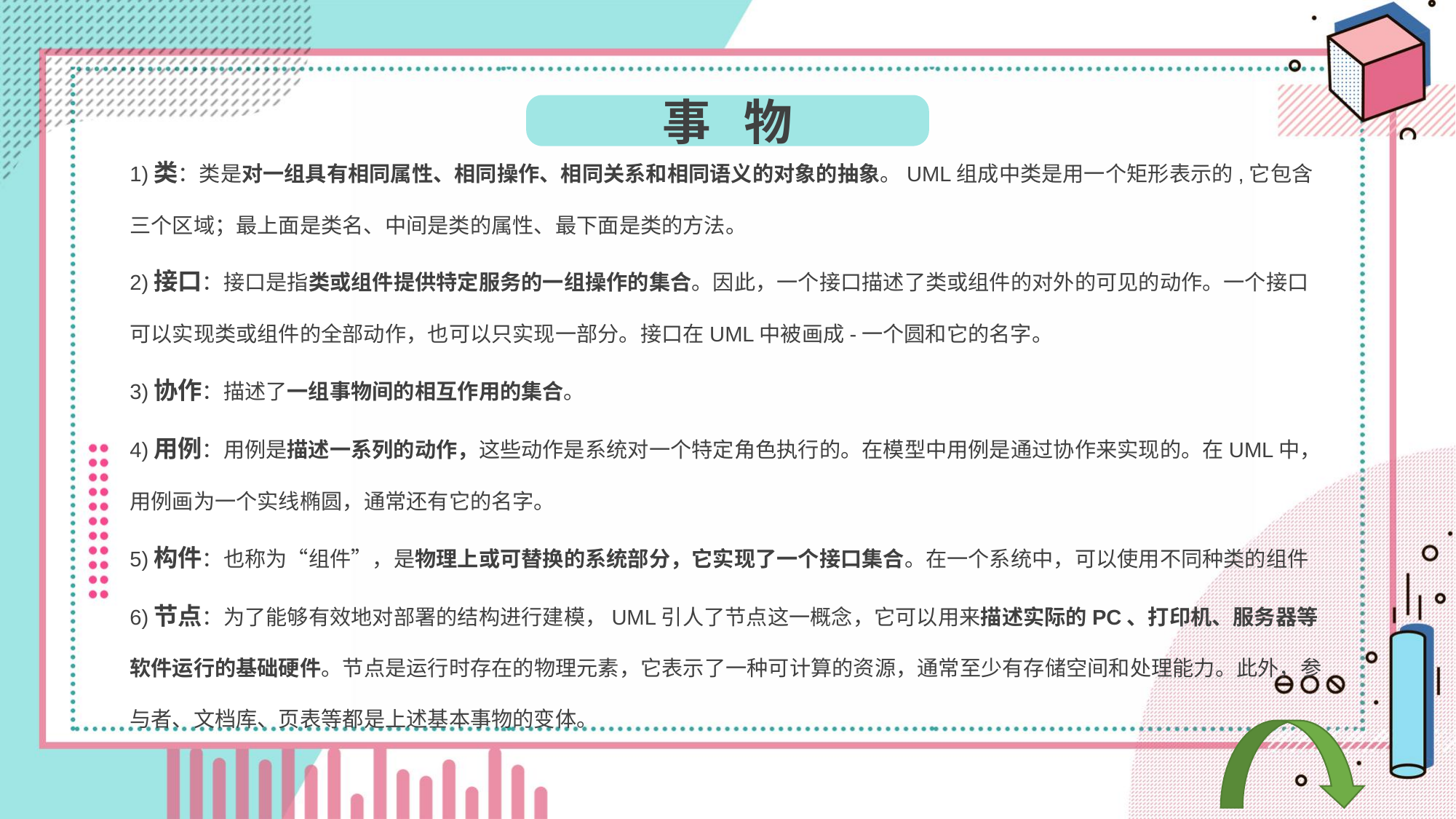

事   物
1)类：类是对一组具有相同属性、相同操作、相同关系和相同语义的对象的抽象。UML组成中类是用一个矩形表示的,它包含三个区域；最上面是类名、中间是类的属性、最下面是类的方法。
2)接口：接口是指类或组件提供特定服务的一组操作的集合。因此，一个接口描述了类或组件的对外的可见的动作。一个接口可以实现类或组件的全部动作，也可以只实现一部分。接口在UML中被画成-一个圆和它的名字。
3)协作：描述了一组事物间的相互作用的集合。
4)用例：用例是描述一系列的动作，这些动作是系统对一个特定角色执行的。在模型中用例是通过协作来实现的。在UML中，用例画为一个实线椭圆，通常还有它的名字。
5)构件：也称为“组件”，是物理上或可替换的系统部分，它实现了一个接口集合。在一个系统中，可以使用不同种类的组件
6)节点：为了能够有效地对部署的结构进行建模，UML引人了节点这一概念，它可以用来描述实际的PC、打印机、服务器等软件运行的基础硬件。节点是运行时存在的物理元素，它表示了一种可计算的资源，通常至少有存储空间和处理能力。此外，参与者、文档库、页表等都是上述基本事物的变体。